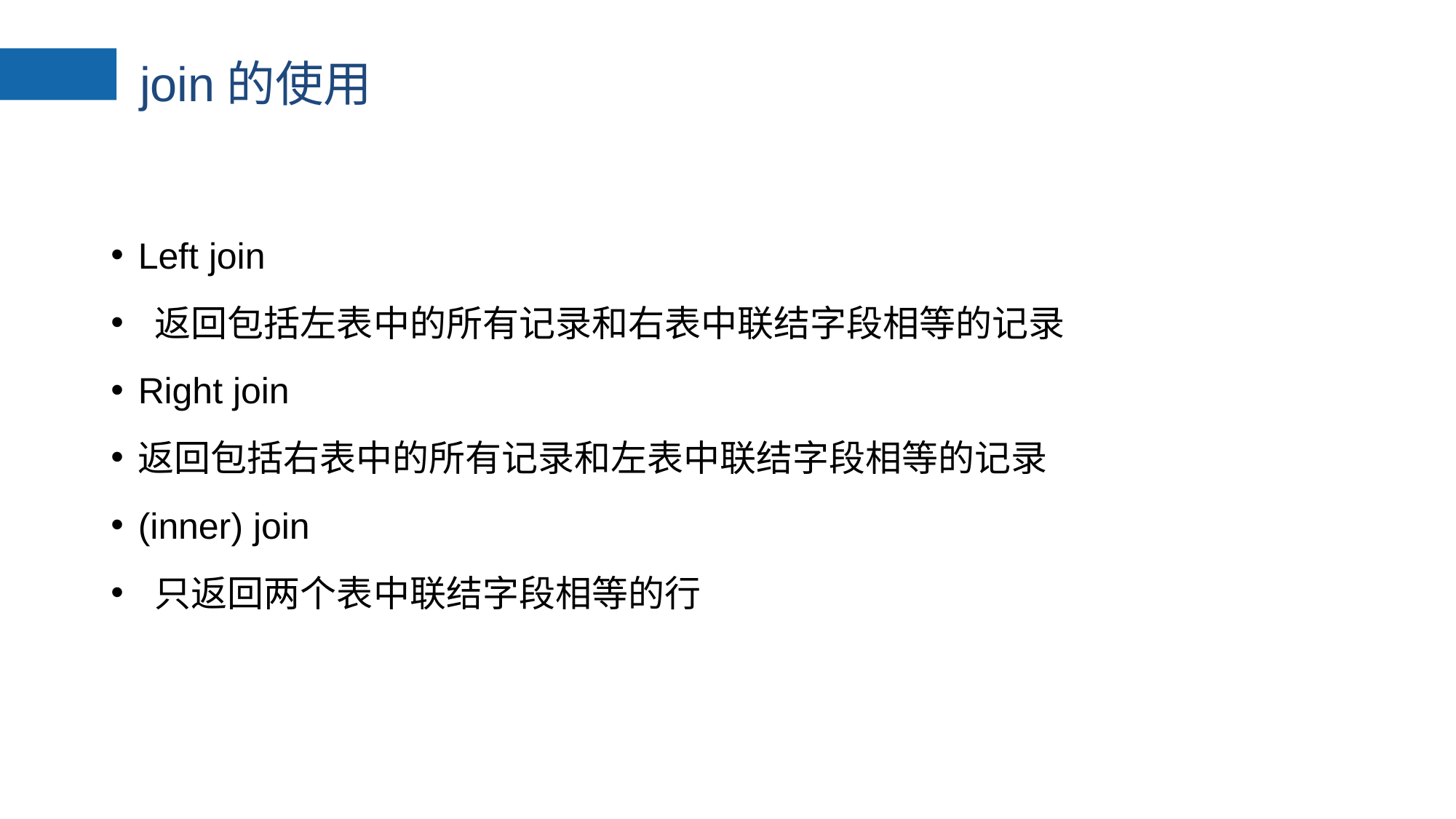

# join的使用
Left join
 返回包括左表中的所有记录和右表中联结字段相等的记录
Right join
返回包括右表中的所有记录和左表中联结字段相等的记录
(inner) join
 只返回两个表中联结字段相等的行